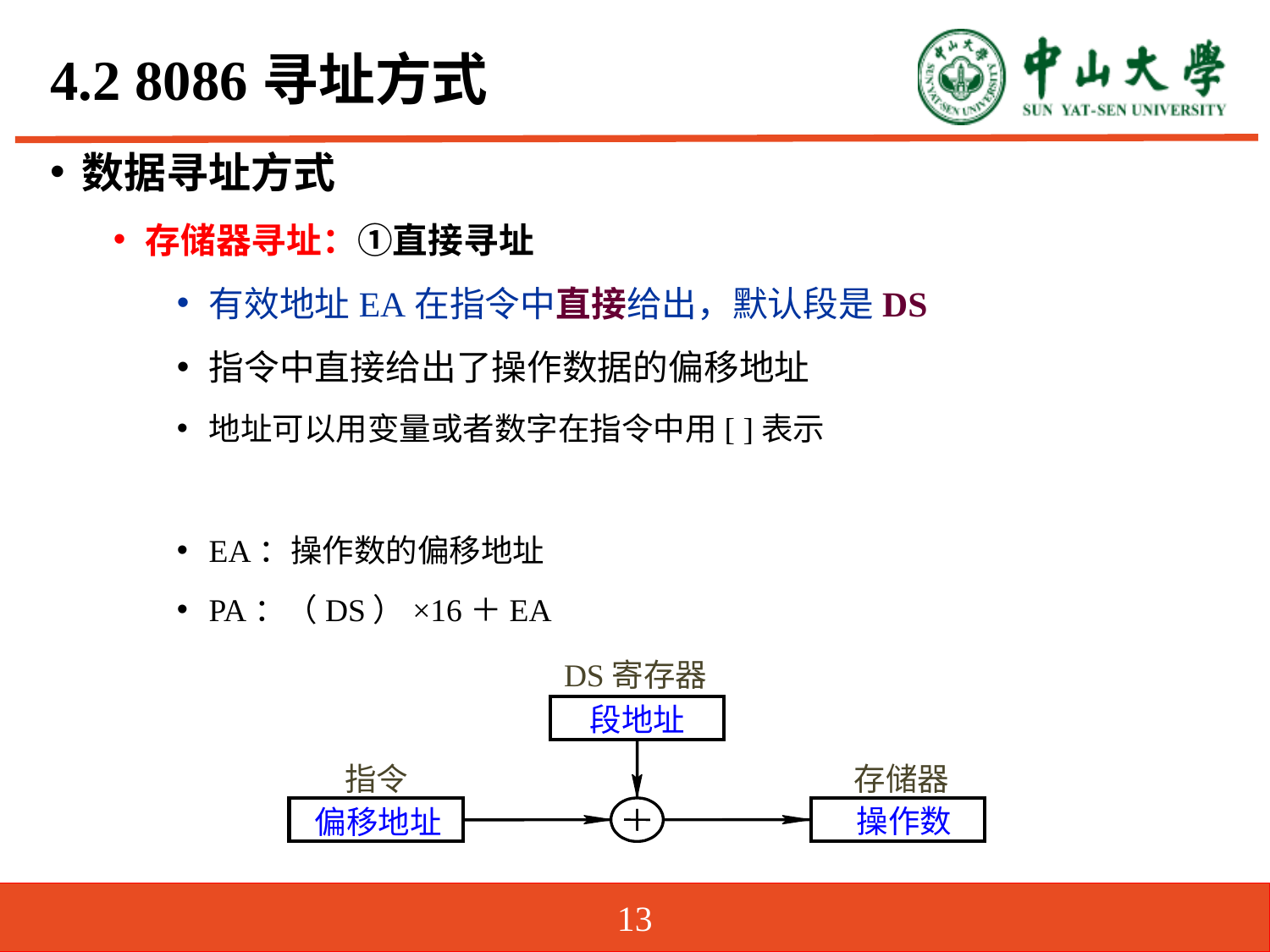

# 4.2 8086寻址方式
数据寻址方式
存储器寻址：①直接寻址
有效地址EA在指令中直接给出，默认段是DS
指令中直接给出了操作数据的偏移地址
地址可以用变量或者数字在指令中用[ ]表示

EA：操作数的偏移地址
PA：（DS）×16＋EA

DS寄存器

段地址

指令
存储器

操作数
偏移地址

13